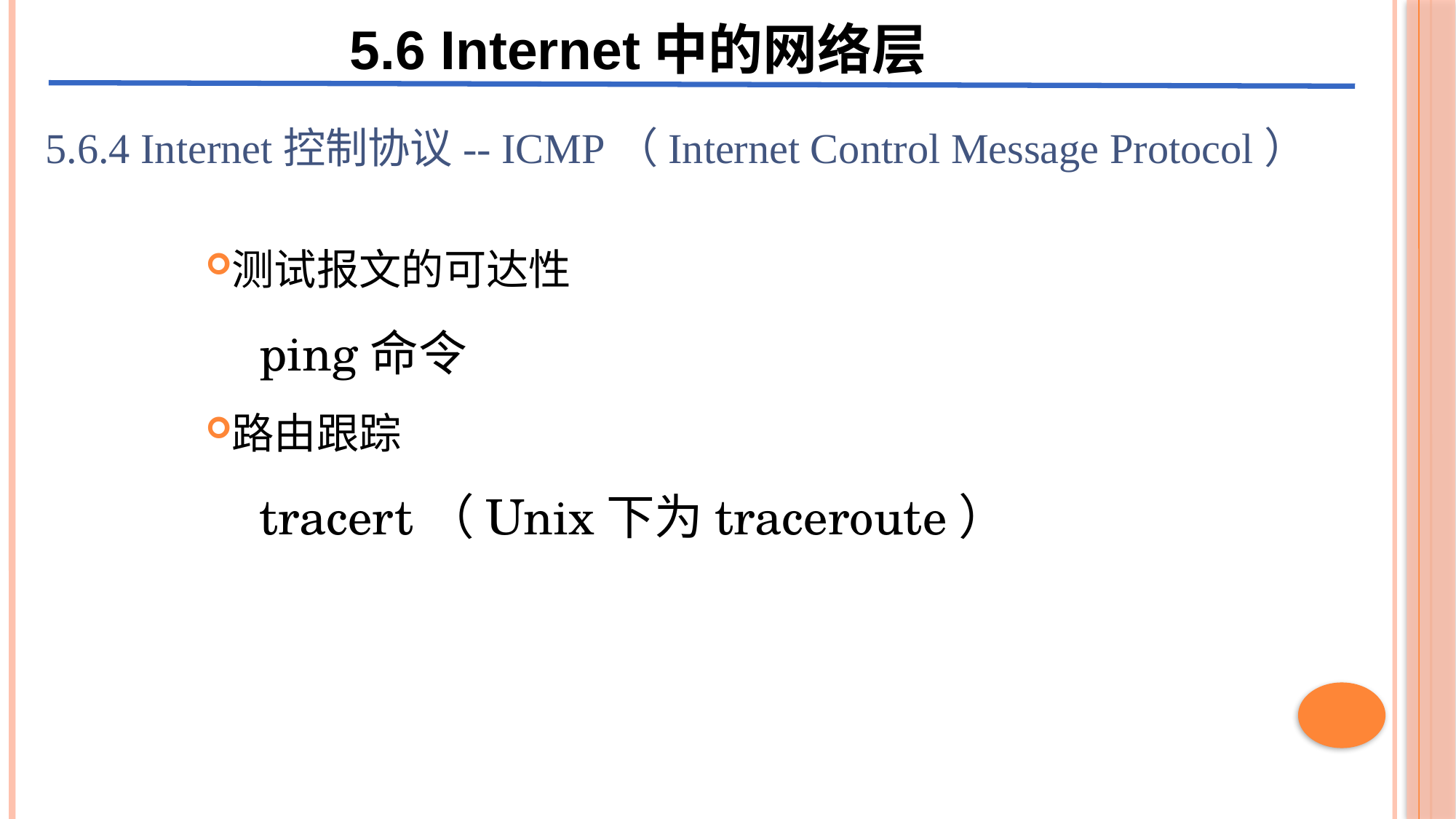

5.6 Internet中的网络层
5.6.4 Internet控制协议-- ICMP（Internet Control Message Protocol）
测试报文的可达性
    ping命令
路由跟踪
    tracert（Unix下为traceroute）